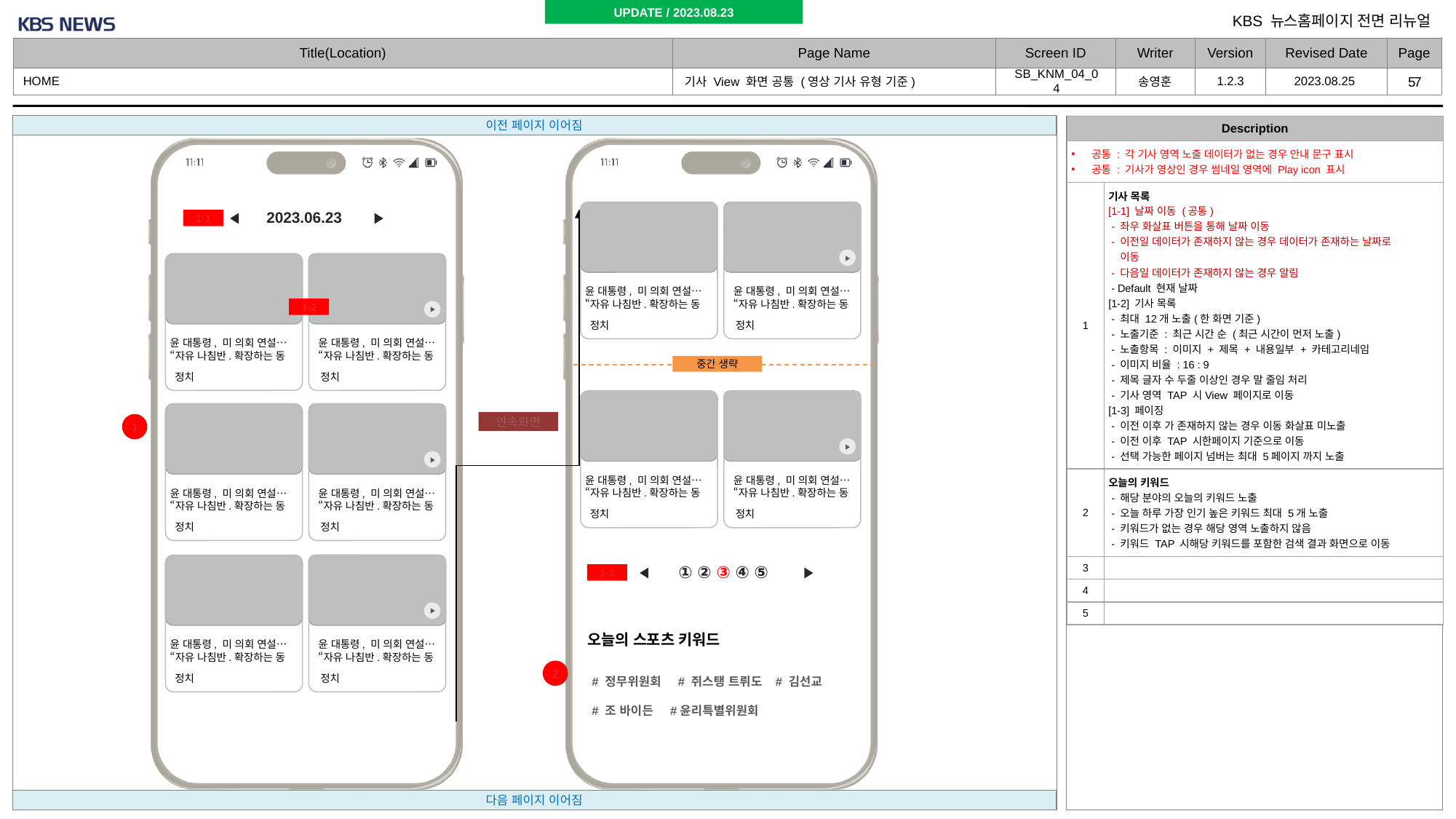

UPDATE / 2023.08.23
HOME
SB_KNM_04_04
# 기사 View 화면 공통 (영상 기사 유형 기준)
| Description |  |
| --- | --- |
| 공통 : 각 기사 영역 노출 데이터가 없는 경우 안내 문구 표시 공통 : 기사가 영상인 경우 썸네일 영역에 Play icon 표시 |  |
| 1 | 기사 목록 [1-1] 날짜 이동 (공통) - 좌우 화살표 버튼을 통해 날짜 이동 - 이전일 데이터가 존재하지 않는 경우 데이터가 존재하는 날짜로 이동 - 다음일 데이터가 존재하지 않는 경우 알림 - Default 현재 날짜 [1-2] 기사 목록 - 최대 12개 노출(한 화면 기준) - 노출기준 : 최근 시간 순 (최근 시간이 먼저 노출) - 노출항목 : 이미지 + 제목 + 내용일부 + 카테고리네임 - 이미지 비율 : 16 : 9 - 제목 글자 수 두줄 이상인 경우 말 줄임 처리 - 기사 영역 TAP 시View 페이지로 이동 [1-3] 페이징 - 이전 이후 가 존재하지 않는 경우 이동 화살표 미노출 - 이전 이후 TAP 시한페이지 기준으로 이동 - 선택 가능한 페이지 넘버는 최대 5페이지 까지 노출 |
| 2 | 오늘의 키워드 - 해당 분야의 오늘의 키워드 노출 - 오늘 하루 가장 인기 높은 키워드 최대 5개 노출 - 키워드가 없는 경우 해당 영역 노출하지 않음 - 키워드 TAP 시해당 키워드를 포함한 검색 결과 화면으로 이동 |
| 3 |  |
| 4 |  |
| 5 |  |
◀
2023.06.23
▶

연속화면
1-1
 ▶

윤 대통령, 미 의회 연설… “자유 나침반.확장하는 동
윤 대통령, 미 의회 연설… “자유 나침반.확장하는 동
1-2
 ▶
정치
정치
윤 대통령, 미 의회 연설… “자유 나침반.확장하는 동
윤 대통령, 미 의회 연설… “자유 나침반.확장하는 동
중간 생략
정치
정치

1
 ▶
 ▶
윤 대통령, 미 의회 연설… “자유 나침반.확장하는 동
윤 대통령, 미 의회 연설… “자유 나침반.확장하는 동
윤 대통령, 미 의회 연설… “자유 나침반.확장하는 동
윤 대통령, 미 의회 연설… “자유 나침반.확장하는 동
정치
정치
정치
정치

◀
① ② ③ ④ ⑤
▶
1-3
 ▶
오늘의 스포츠 키워드
윤 대통령, 미 의회 연설… “자유 나침반.확장하는 동
윤 대통령, 미 의회 연설… “자유 나침반.확장하는 동
# 정무위원회    # 쥐스탱 트뤼도   # 김선교
# 조 바이든    #윤리특별위원회
2
정치
정치